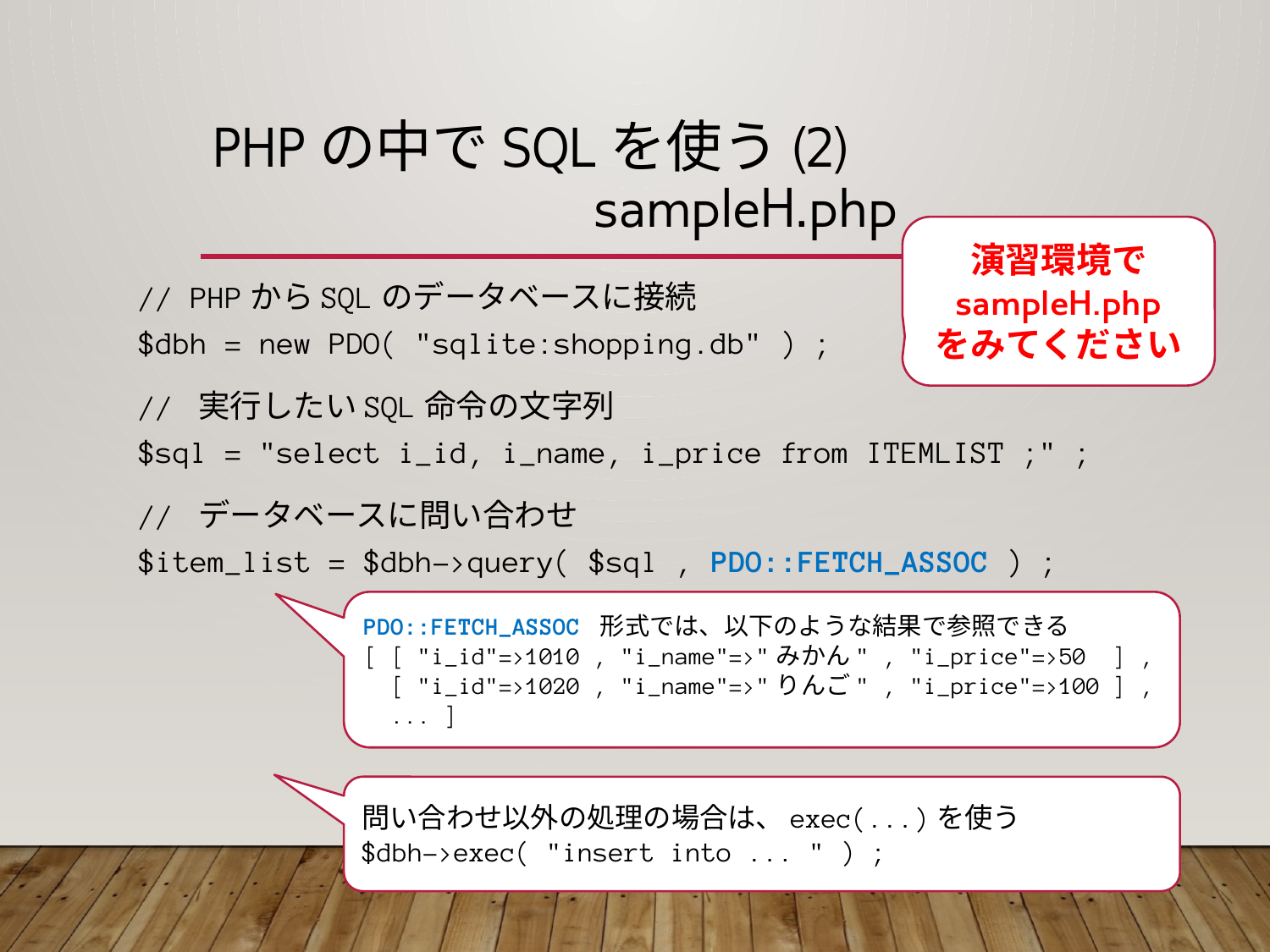

# PHPの中でSQLを使う(2) sampleH.php
演習環境で
sampleH.php
をみてください
// PHPからSQLのデータベースに接続
$dbh = new PDO( "sqlite:shopping.db" ) ;
// 実行したいSQL命令の文字列
$sql = "select i_id, i_name, i_price from ITEMLIST ;" ;
// データベースに問い合わせ
$item_list = $dbh->query( $sql , PDO::FETCH_ASSOC ) ;
PDO::FETCH_ASSOC 形式では、以下のような結果で参照できる
[ [ "i_id"=>1010 , "i_name"=>"みかん" , "i_price"=>50  ] ,
  [ "i_id"=>1020 , "i_name"=>"りんご" , "i_price"=>100 ] ,
  ... ]
問い合わせ以外の処理の場合は、exec(...)を使う
$dbh->exec( "insert into ... " ) ;